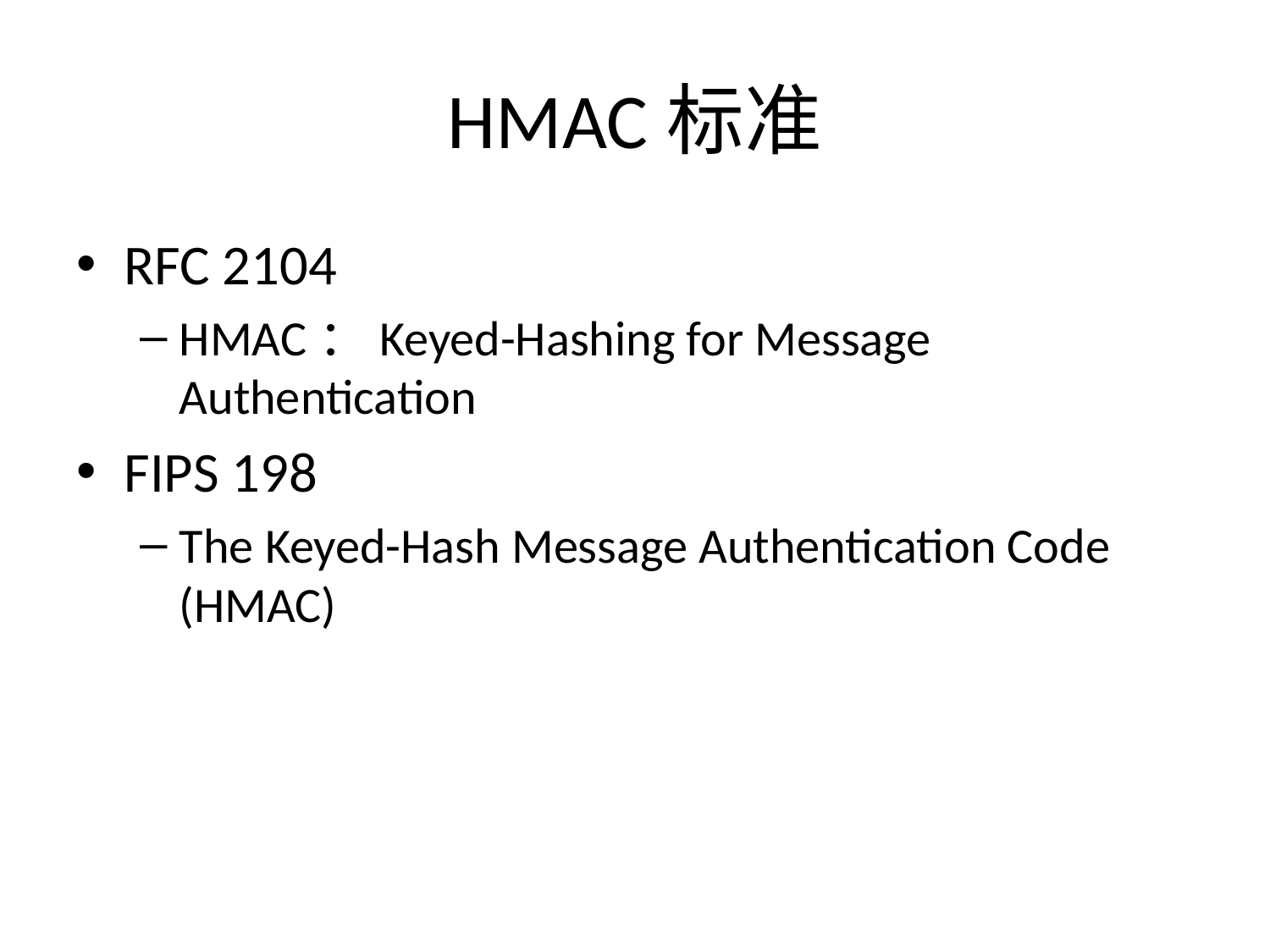

# HMAC标准
RFC 2104
HMAC：Keyed-Hashing for Message Authentication
FIPS 198
The Keyed-Hash Message Authentication Code (HMAC)